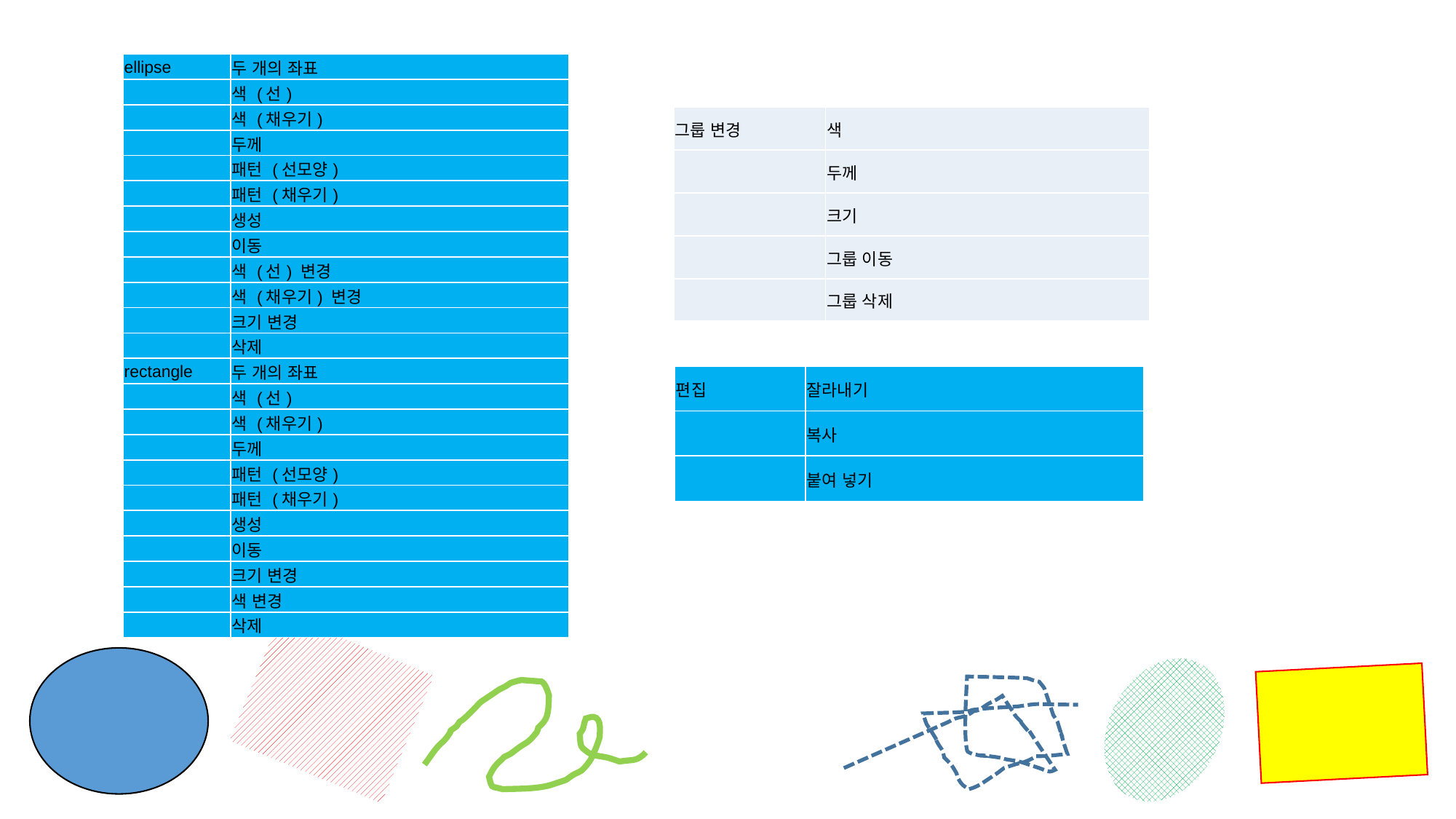

| ellipse | 두 개의 좌표 |
| --- | --- |
|  | 색 (선) |
|  | 색 (채우기) |
|  | 두께 |
|  | 패턴 (선모양) |
|  | 패턴 (채우기) |
|  | 생성 |
|  | 이동 |
|  | 색 (선) 변경 |
|  | 색 (채우기) 변경 |
|  | 크기 변경 |
|  | 삭제 |
| rectangle | 두 개의 좌표 |
|  | 색 (선) |
|  | 색 (채우기) |
|  | 두께 |
|  | 패턴 (선모양) |
|  | 패턴 (채우기) |
|  | 생성 |
|  | 이동 |
|  | 크기 변경 |
|  | 색 변경 |
|  | 삭제 |
| 그룹 변경 | 색 |
| --- | --- |
|  | 두께 |
|  | 크기 |
|  | 그룹 이동 |
|  | 그룹 삭제 |
| 편집 | 잘라내기 |
| --- | --- |
|  | 복사 |
|  | 붙여 넣기 |